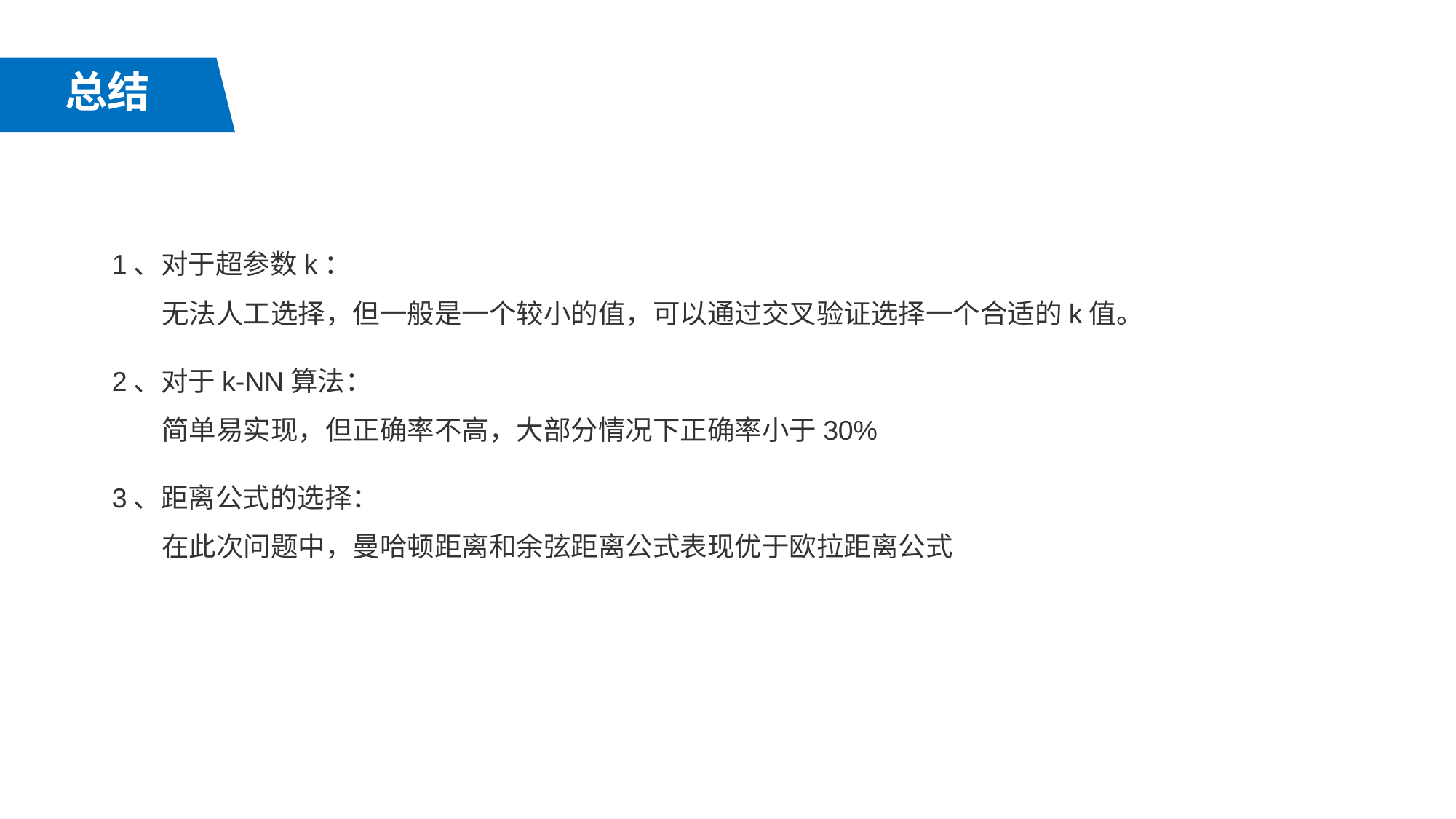

# 总结

1、对于超参数k：
       无法人工选择，但一般是一个较小的值，可以通过交叉验证选择一个合适的k值。
2、对于k-NN算法：
       简单易实现，但正确率不高，大部分情况下正确率小于30%
3、距离公式的选择：
       在此次问题中，曼哈顿距离和余弦距离公式表现优于欧拉距离公式